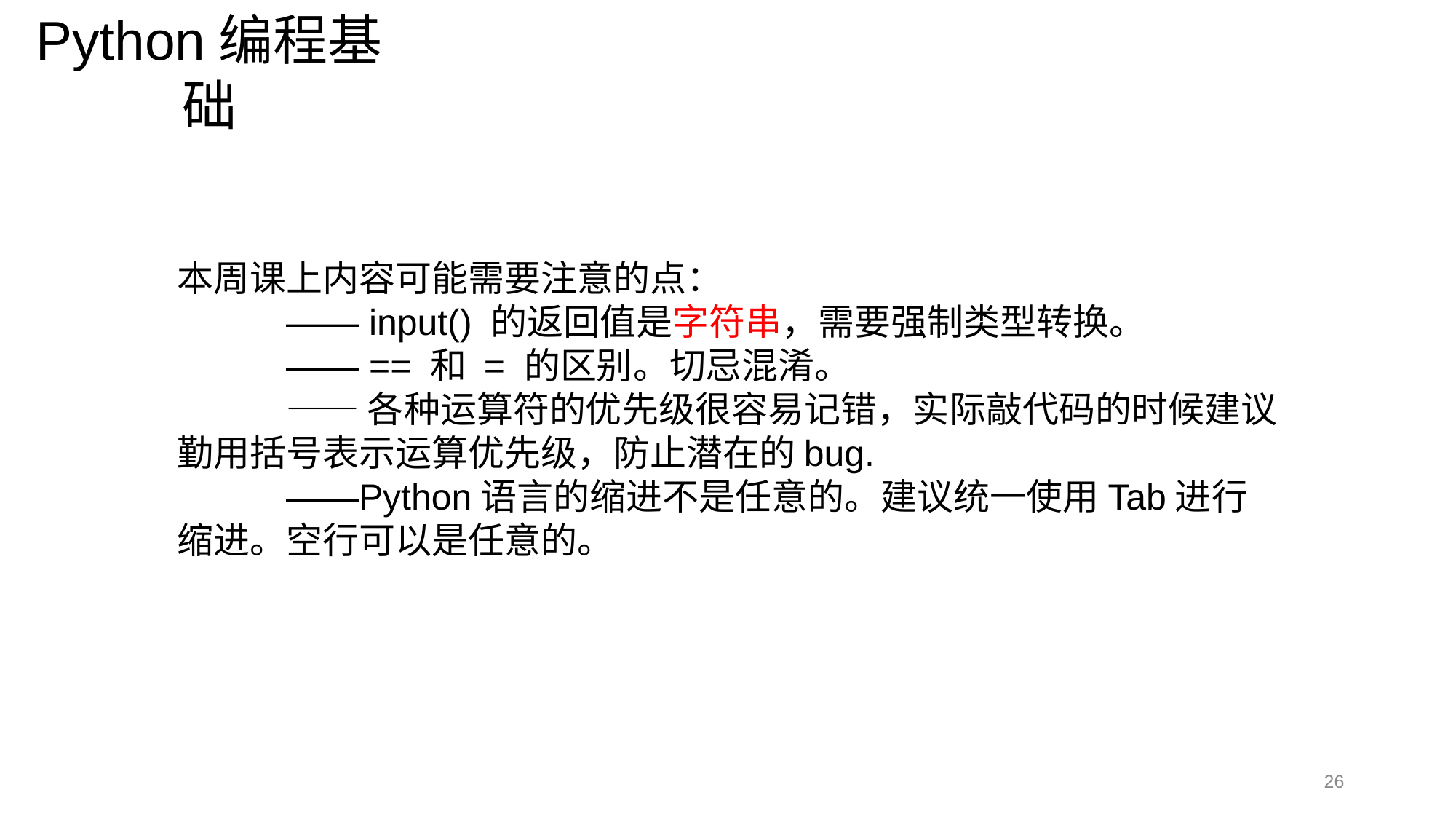

Python编程基础
本周课上内容可能需要注意的点：
	—— input() 的返回值是字符串，需要强制类型转换。
	—— == 和 = 的区别。切忌混淆。
	——各种运算符的优先级很容易记错，实际敲代码的时候建议勤用括号表示运算优先级，防止潜在的bug.
	——Python语言的缩进不是任意的。建议统一使用Tab进行缩进。空行可以是任意的。
26